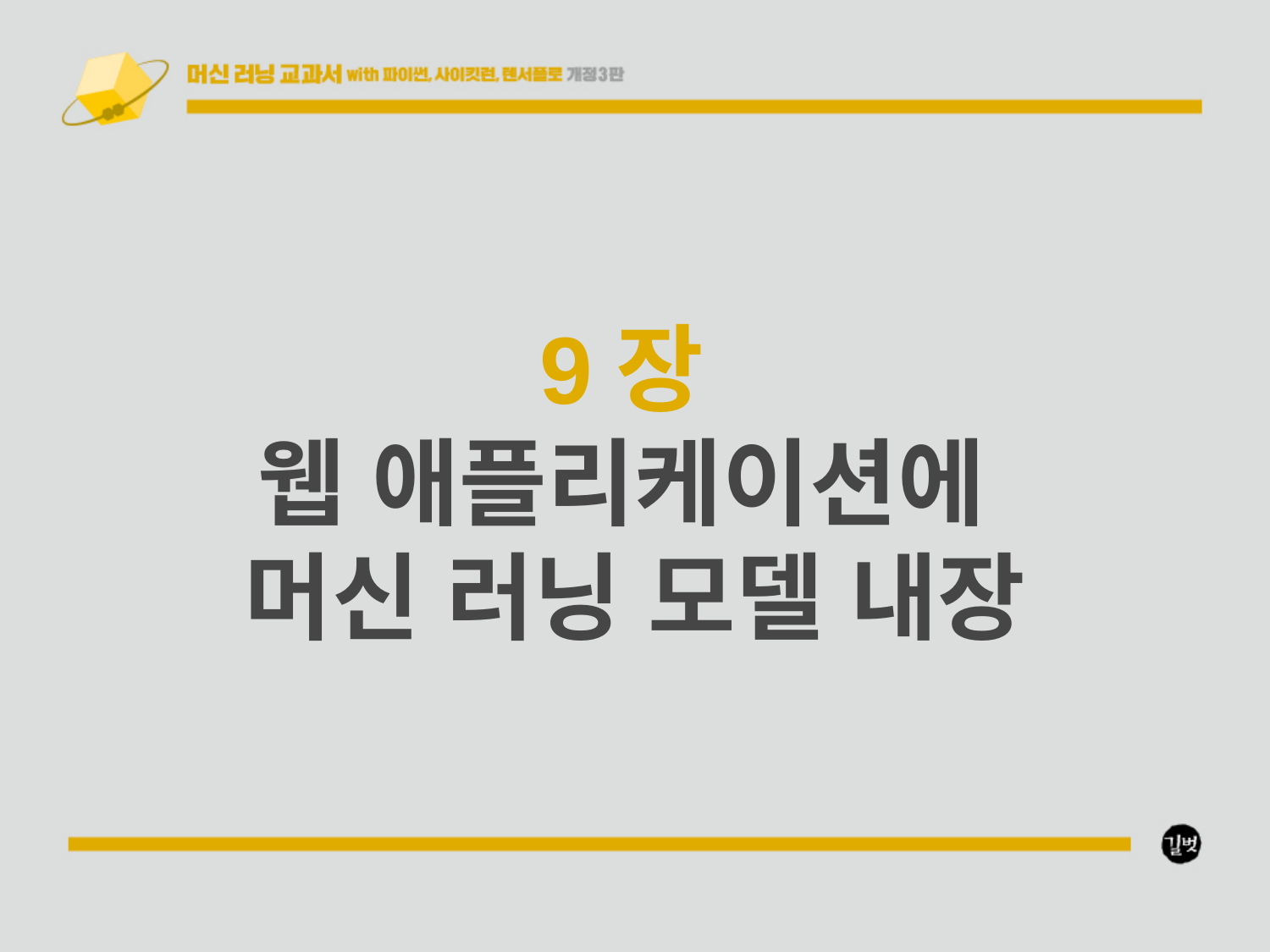

9장
웹 애플리케이션에
머신 러닝 모델 내장